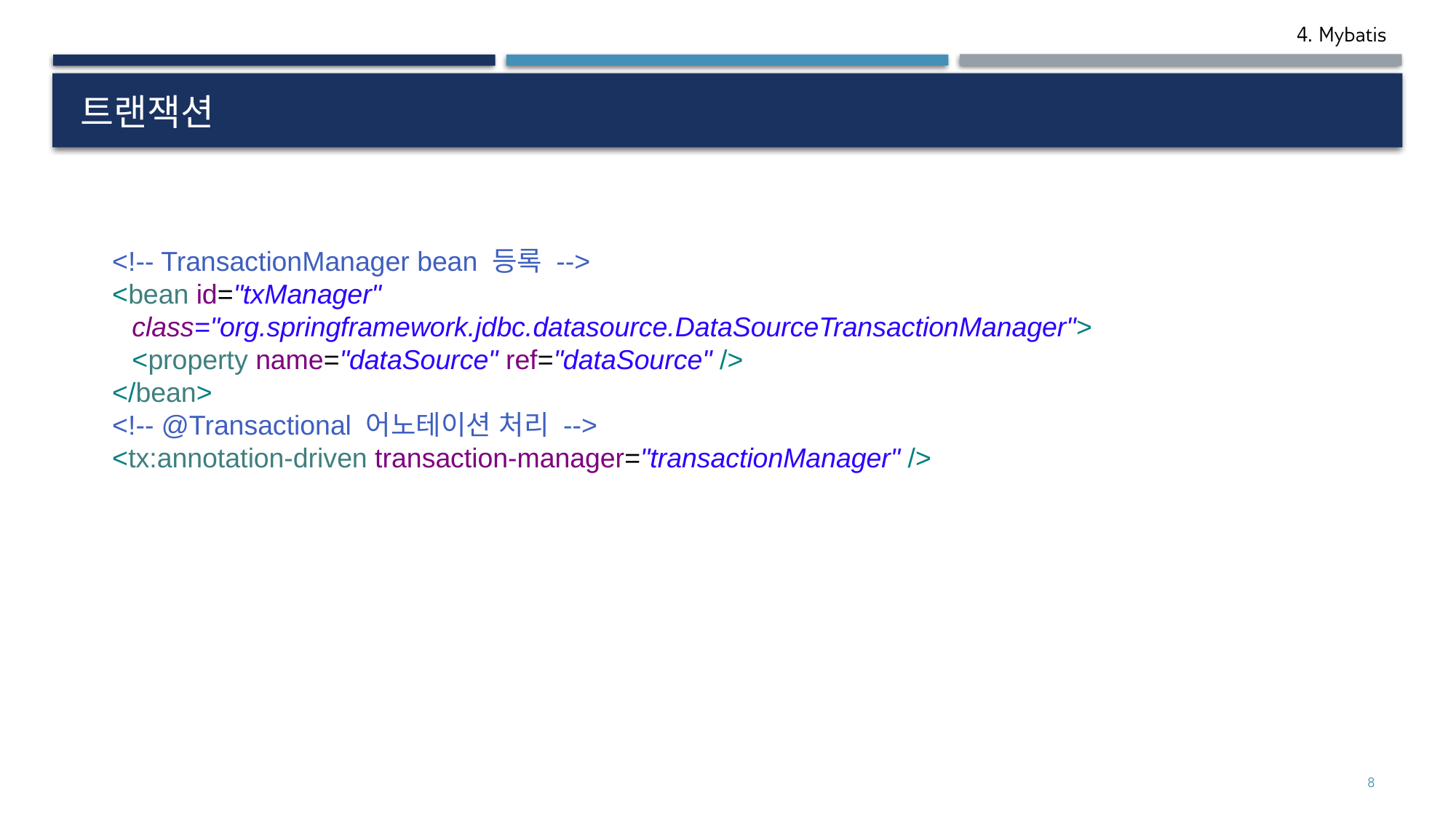

# 트랜잭션

	<!-- TransactionManager bean 등록 -->
	<bean id="txManager"
		class="org.springframework.jdbc.datasource.DataSourceTransactionManager">
		<property name="dataSource" ref="dataSource" />
	</bean>
	<!-- @Transactional 어노테이션 처리 -->
	<tx:annotation-driven transaction-manager="transactionManager" />
8